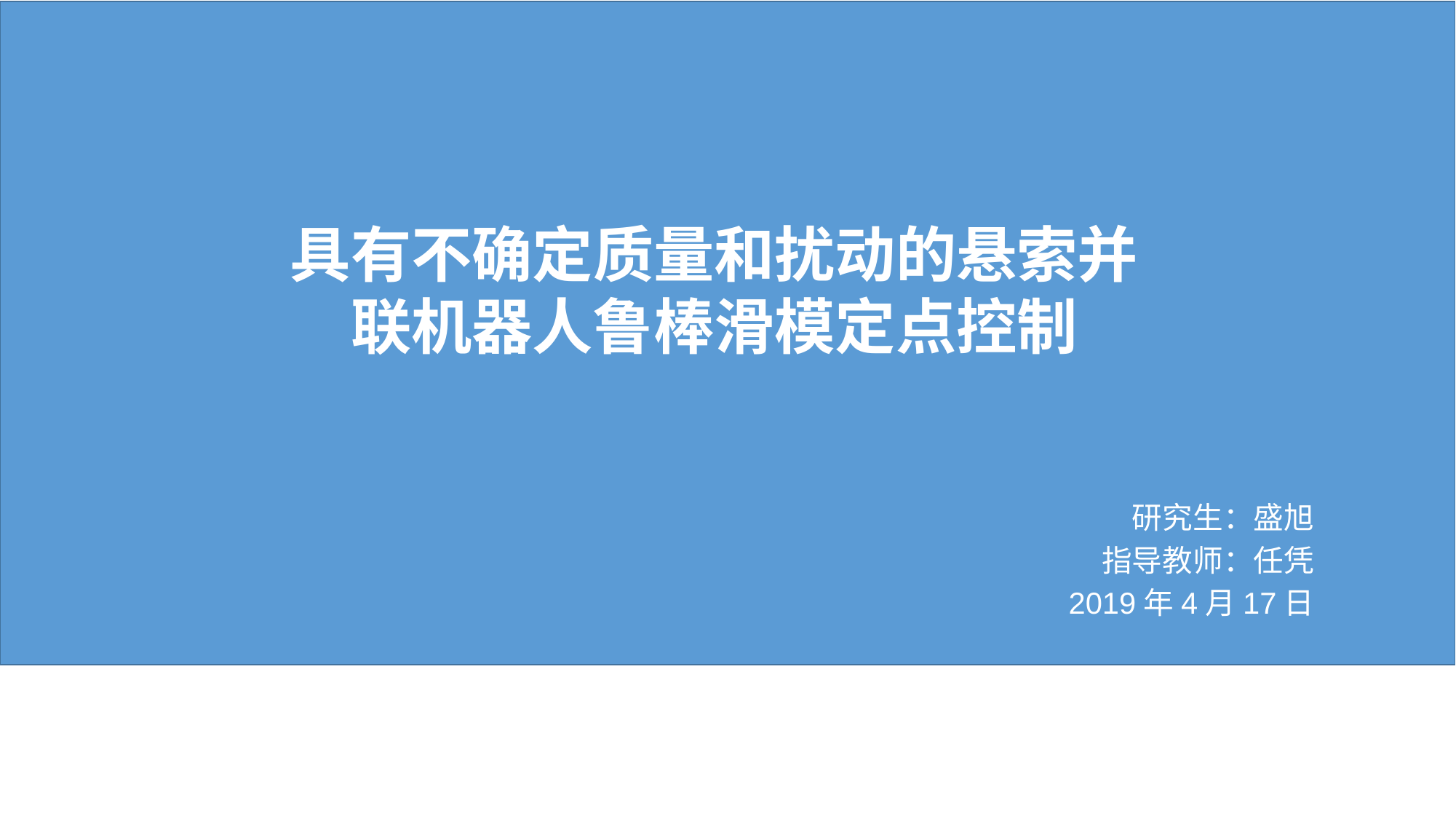

具有不确定质量和扰动的悬索并联机器人鲁棒滑模定点控制
研究生：盛旭
指导教师：任凭
2019年4月17日